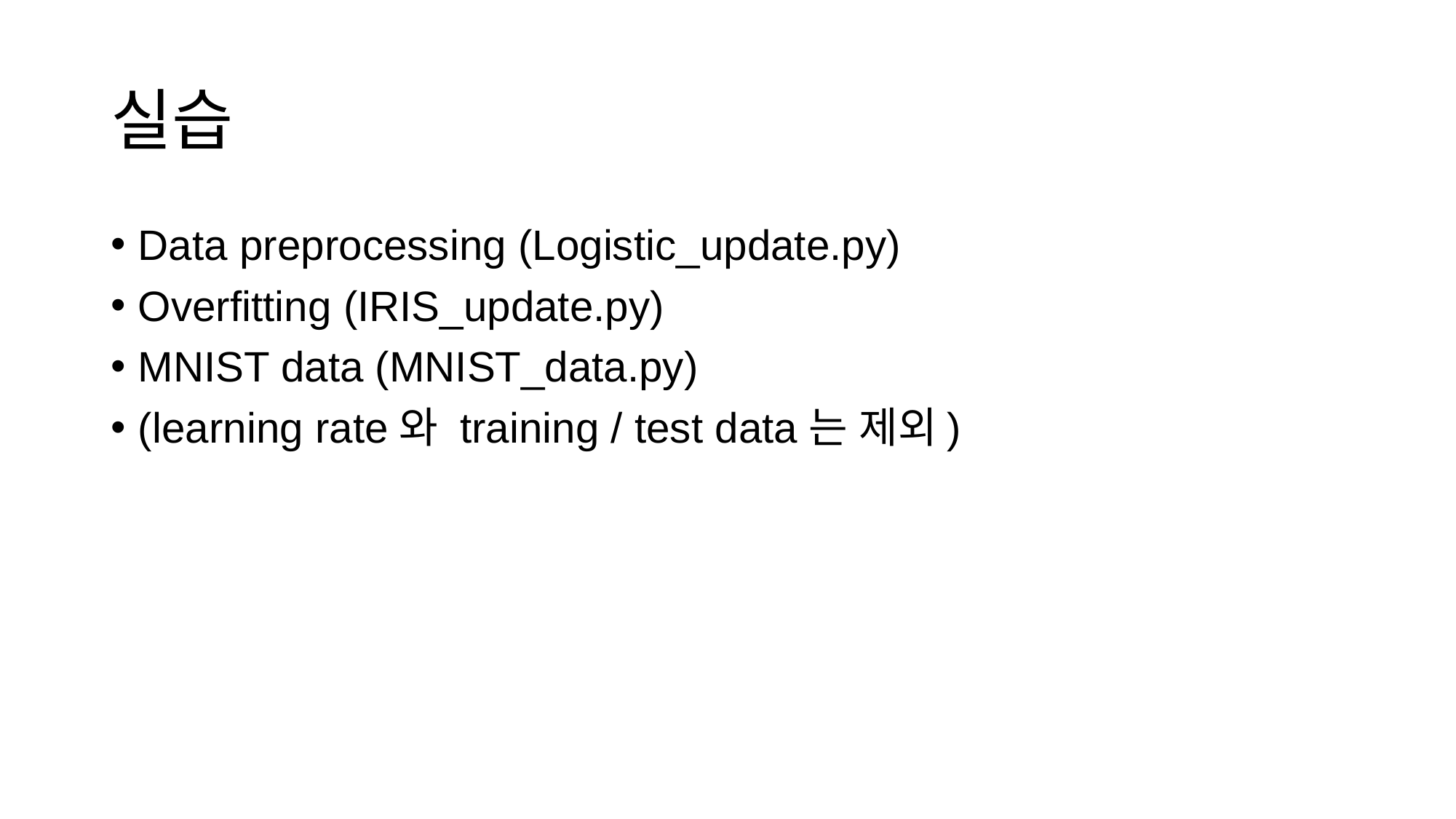

# 실습
Data preprocessing (Logistic_update.py)
Overfitting (IRIS_update.py)
MNIST data (MNIST_data.py)
(learning rate와 training / test data는 제외)